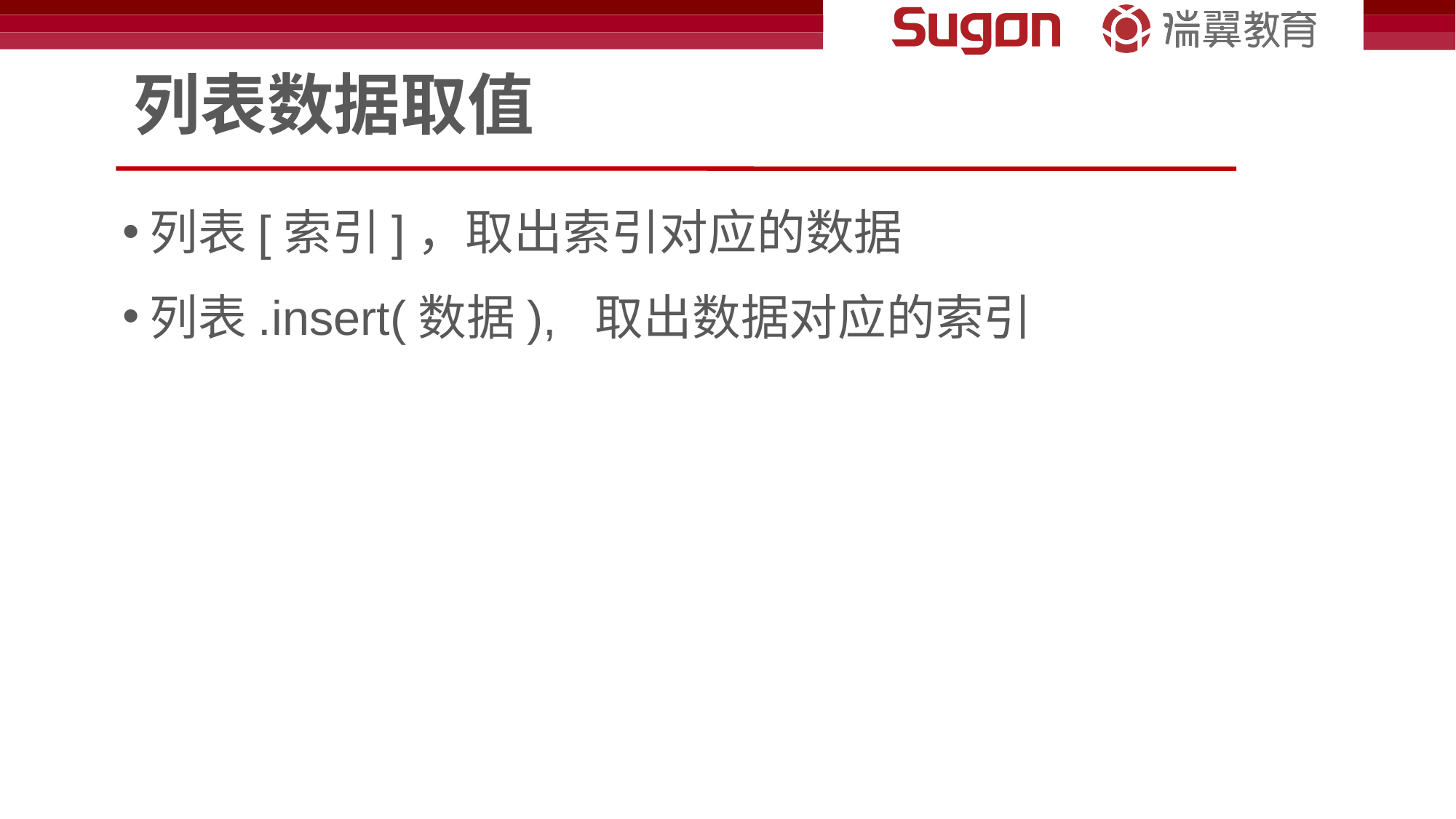

# 列表数据取值
列表[索引]，取出索引对应的数据
列表.insert(数据),  取出数据对应的索引